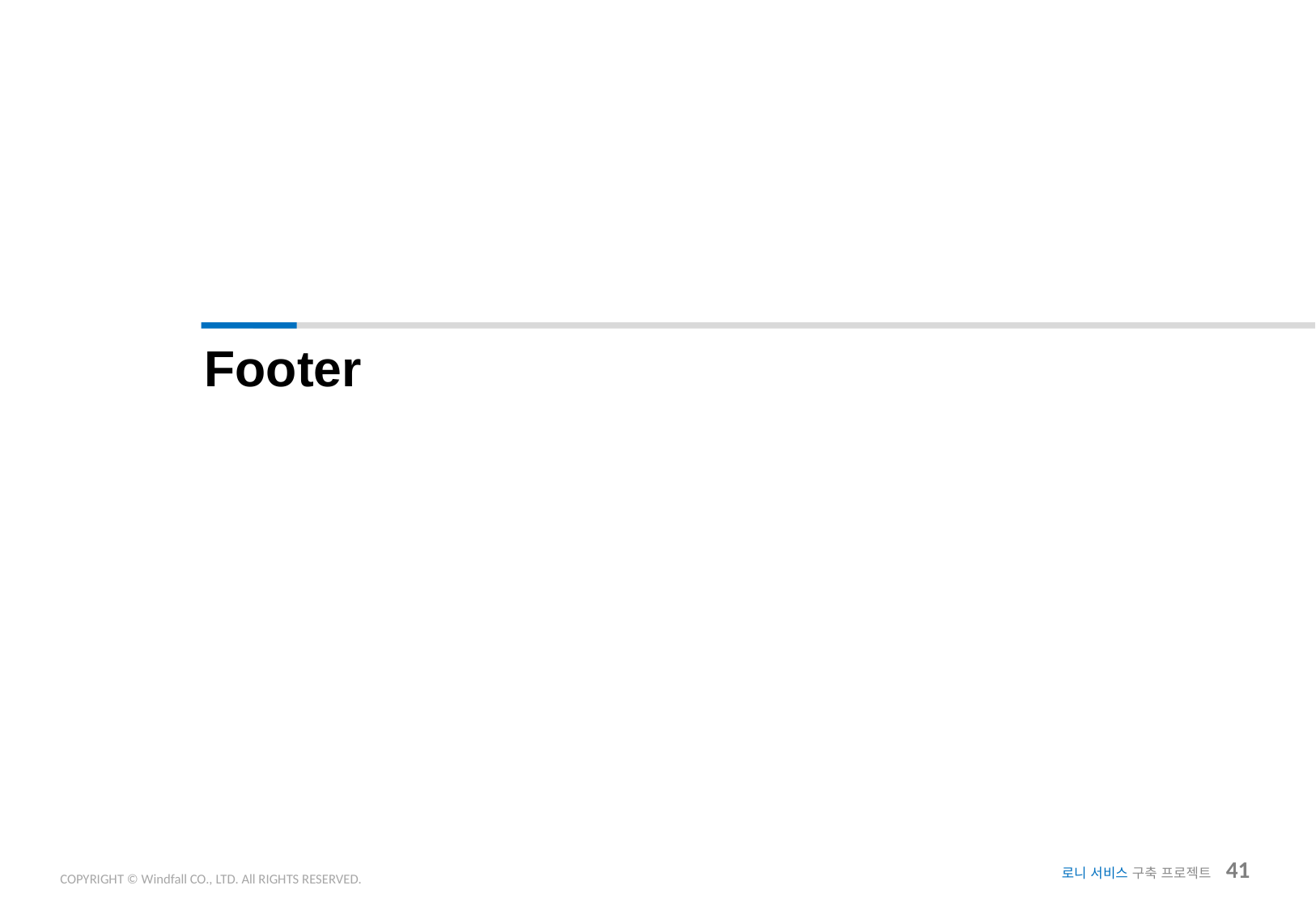

# Footer
로니 서비스 구축 프로젝트   41